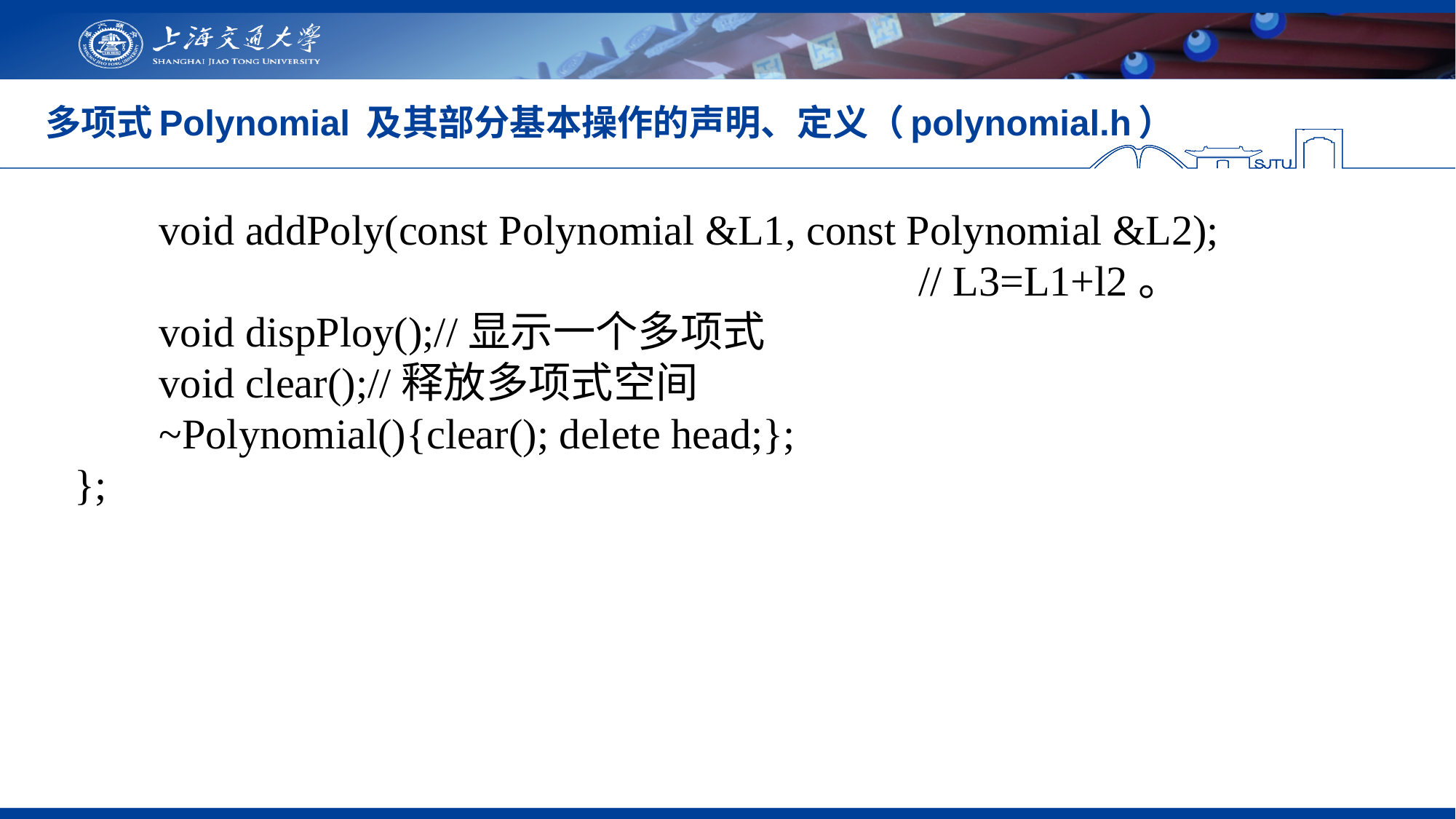

# 多项式Polynomial 及其部分基本操作的声明、定义（polynomial.h）
        void addPoly(const Polynomial &L1, const Polynomial &L2);
                                                                                // L3=L1+l2。
        void dispPloy();//显示一个多项式
        void clear();//释放多项式空间
        ~Polynomial(){clear(); delete head;};
};